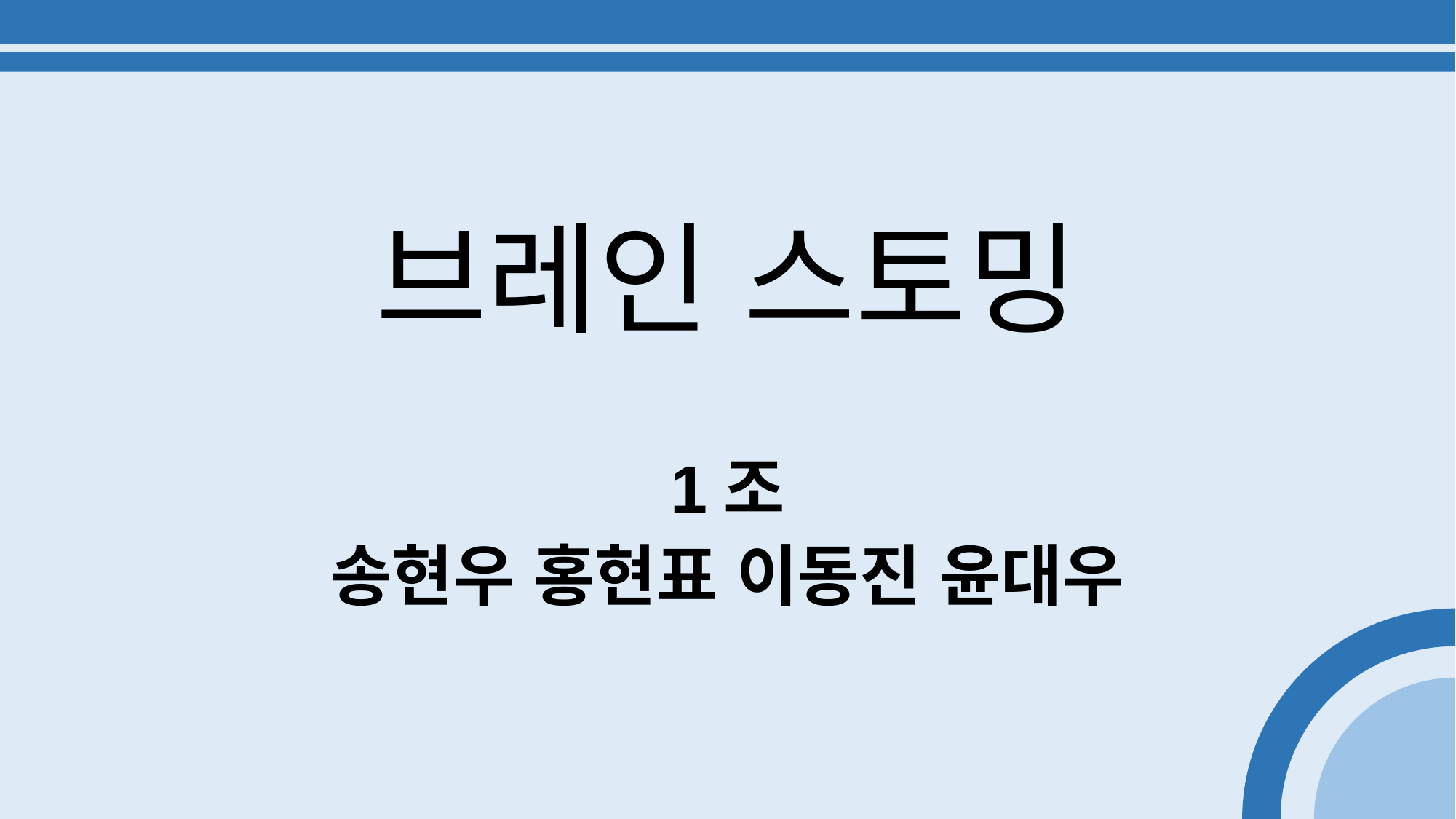

# 브레인 스토밍
1조
송현우 홍현표 이동진 윤대우